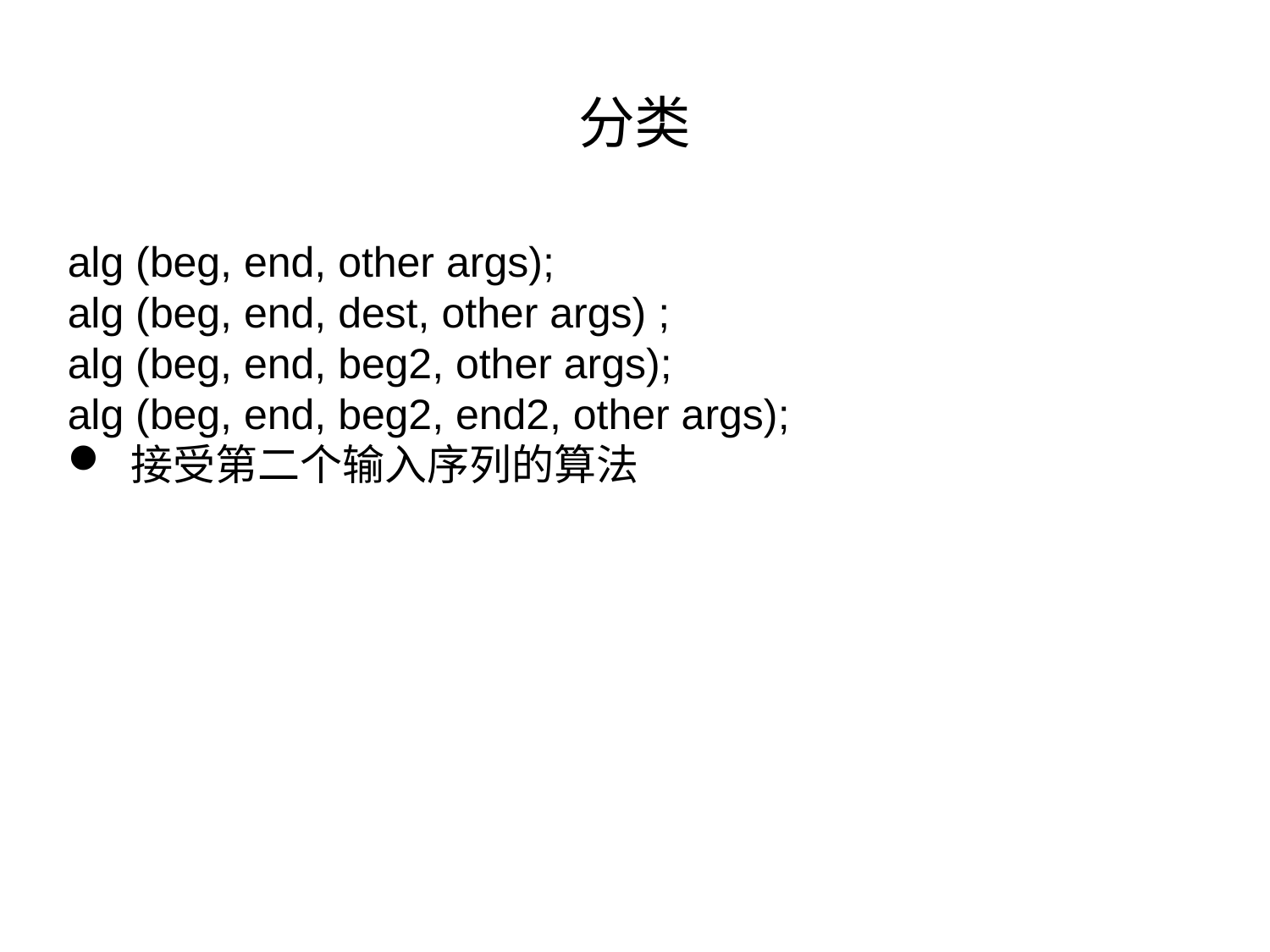

分类
alg (beg, end, other args);
alg (beg, end, dest, other args) ;
alg (beg, end, beg2, other args);
alg (beg, end, beg2, end2, other args);
接受第二个输入序列的算法